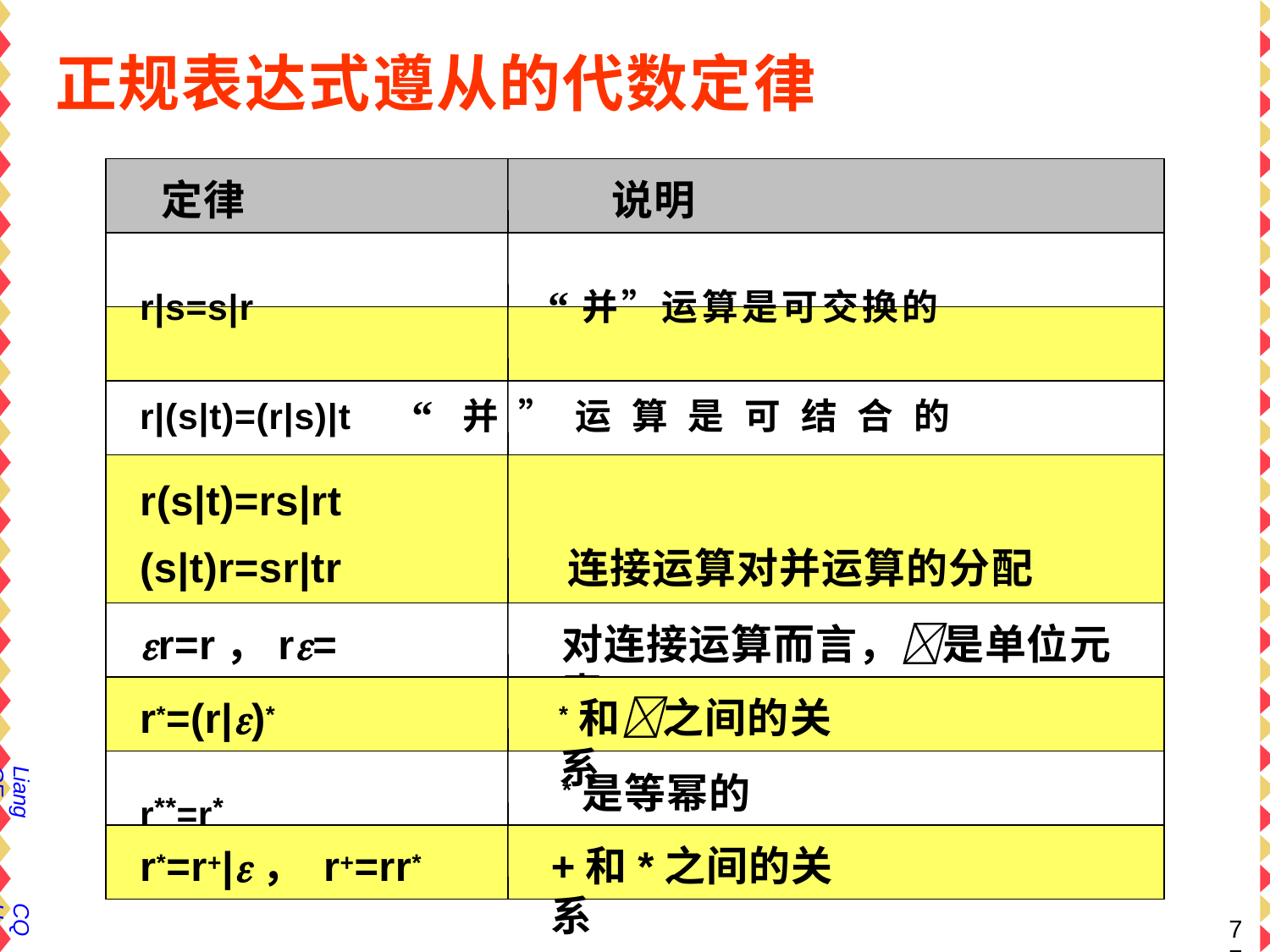

# 正规表达式遵从的代数定律
定律	说明
r|s=s|r	“并”运算是可交换的  r|(s|t)=(r|s)|t “并”运算是可结合的 (rs)t=r(st) 连接运算是可结合的

r(s|t)=rs|rt  (s|t)r=sr|tr
连接运算对并运算的分配

εr=r，rε=r
对连接运算而言，ε是单位元素

r*=(r|ε)*
*和ε之间的关系

r**=r*
Liang GE
*是等幂的

r*=r+|ε， r+=rr*
+和*之间的关系
CQU
77